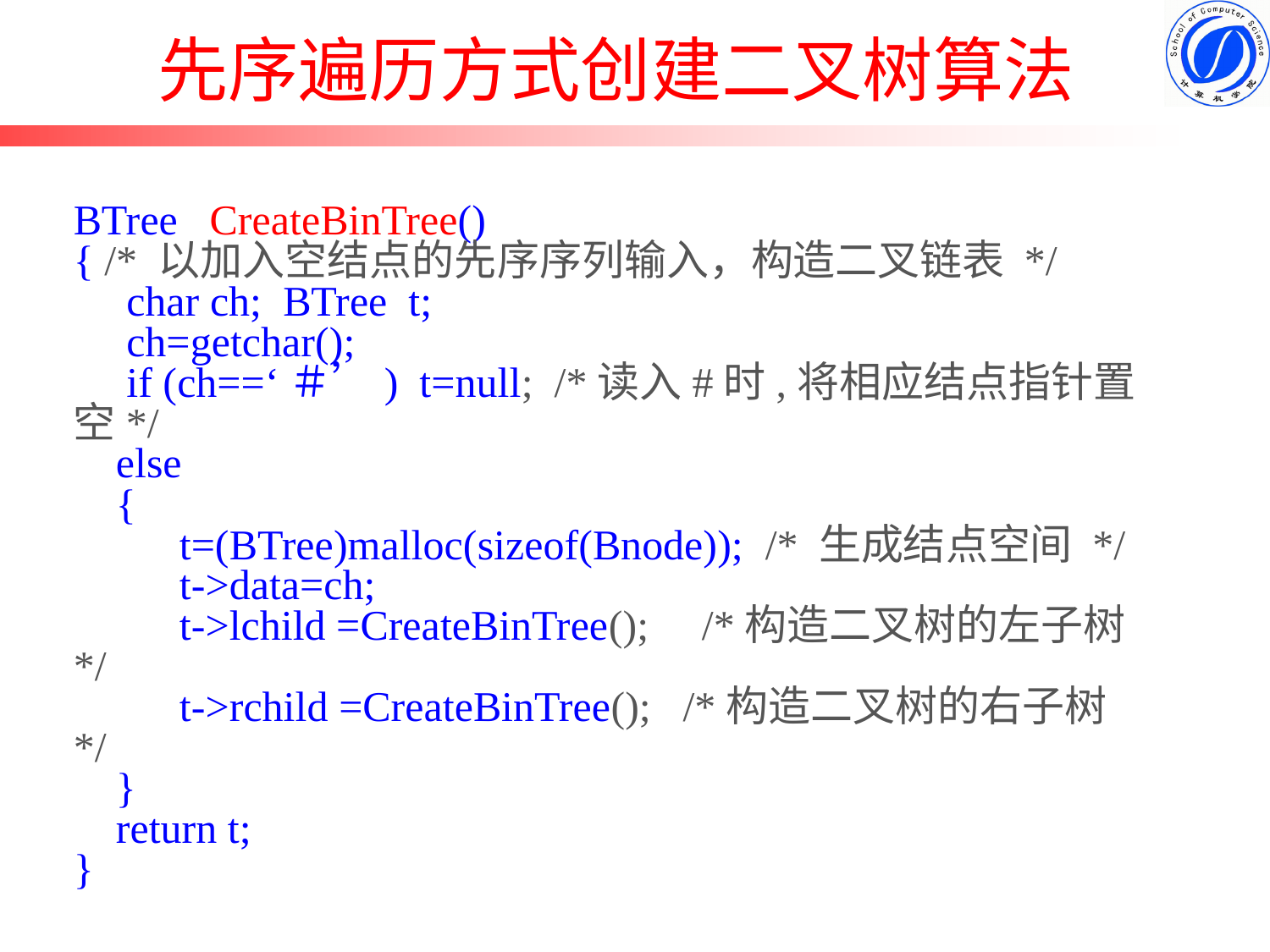

# 先序遍历方式创建二叉树算法
BTree   CreateBinTree()
{ /* 以加入空结点的先序序列输入，构造二叉链表 */
     char ch;  BTree  t;
     ch=getchar();
     if (ch==‘＃’)  t=null;  /*读入#时,将相应结点指针置空*/
    else
    {
          t=(BTree)malloc(sizeof(Bnode));  /* 生成结点空间 */
          t->data=ch;
          t->lchild =CreateBinTree();     /*构造二叉树的左子树 */
          t->rchild =CreateBinTree();   /*构造二叉树的右子树 */
    }
    return t;
}